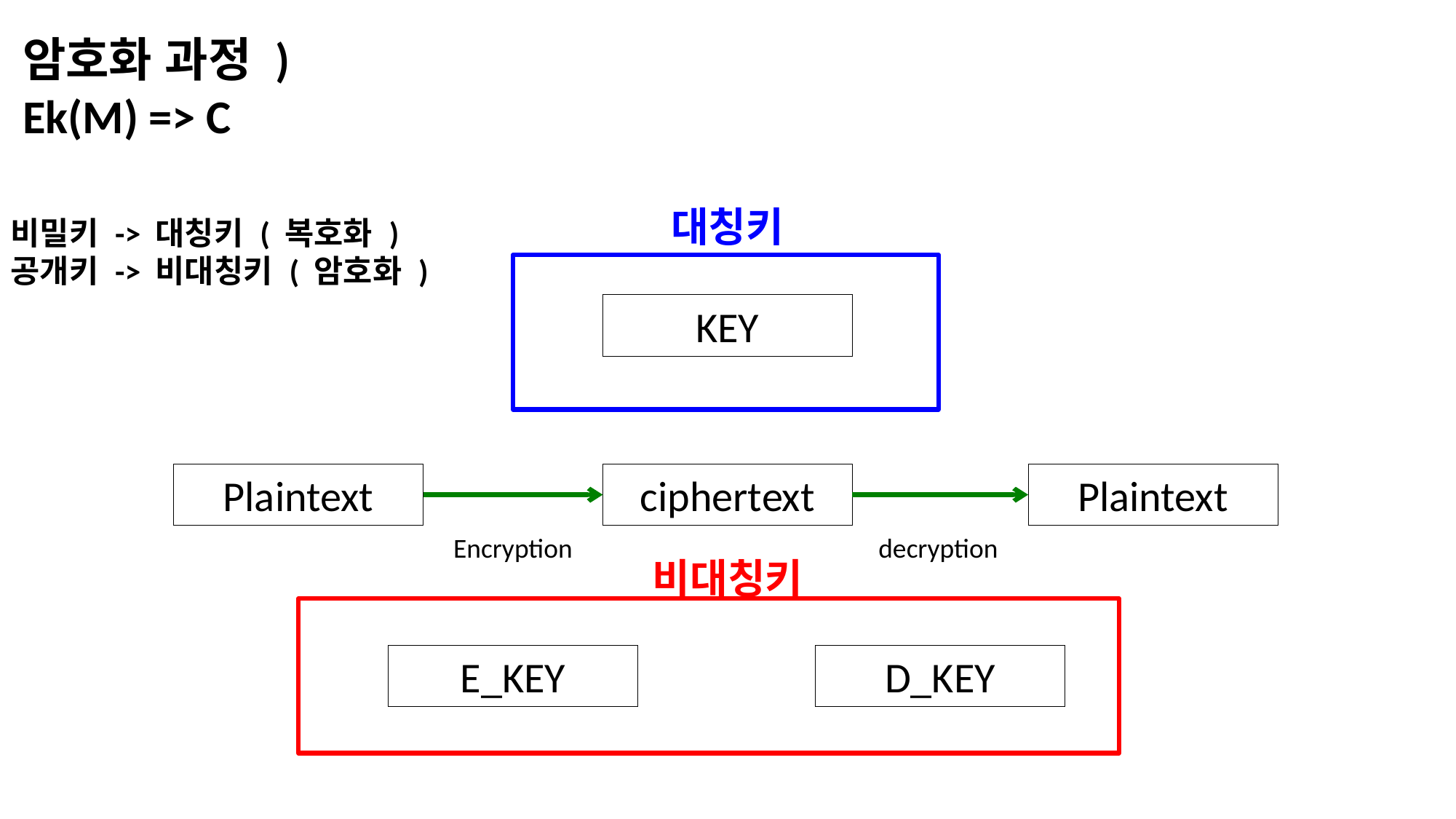

암호화 과정 )   Ek(M) => C
대칭키
비밀키 -> 대칭키 ( 복호화 )
공개키 -> 비대칭키 ( 암호화 )

KEY
Plaintext
ciphertext
Plaintext
Encryption
decryption
비대칭키

E_KEY
D_KEY